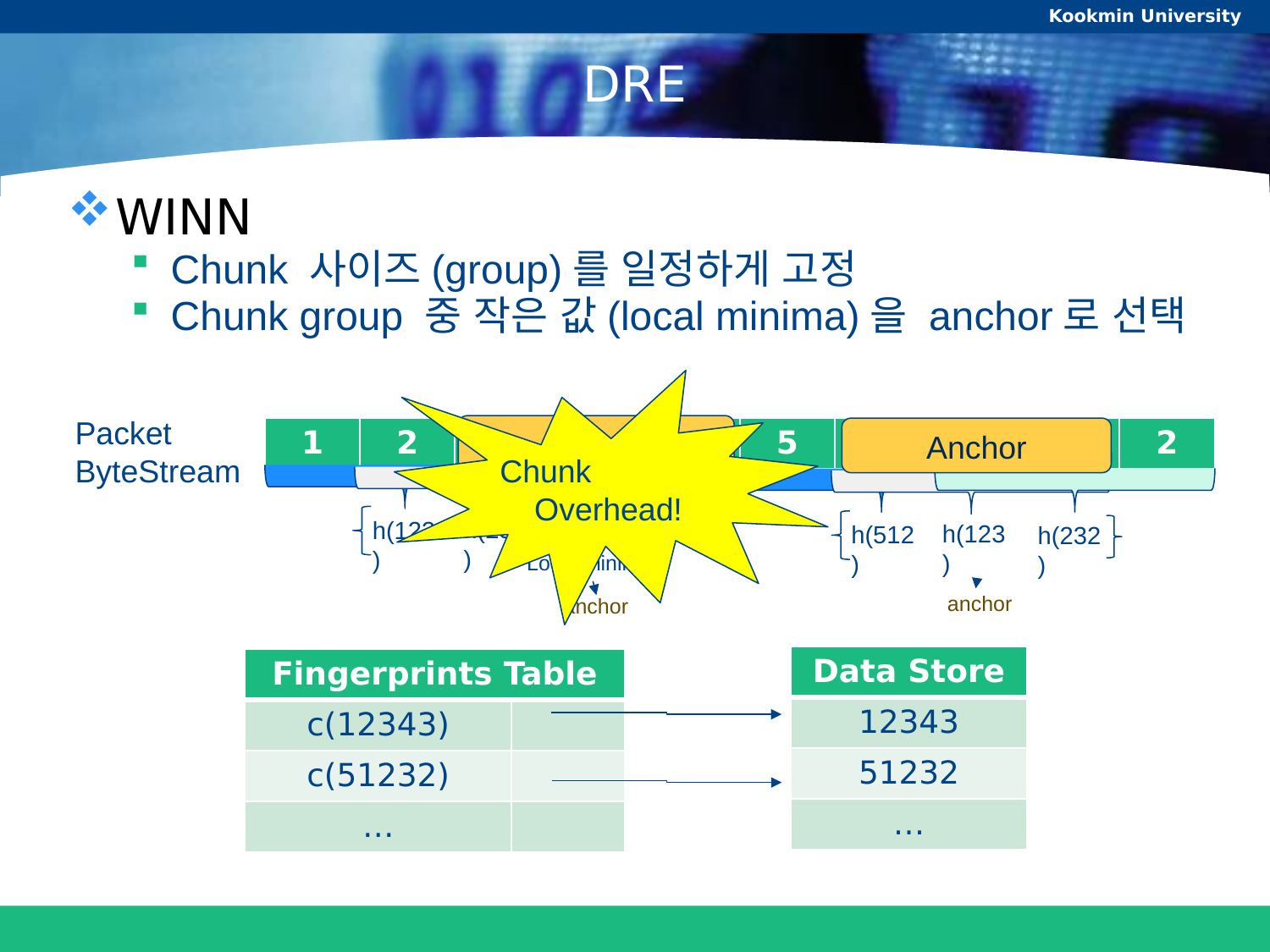

Kookmin University
# DRE
WINN
Chunk 사이즈(group)를 일정하게 고정
Chunk group 중 작은 값(local minima)을 anchor로 선택

Chunk
Overhead!
Packet
ByteStream
Anchor
Anchor
| 1 | 2 | 3 | 4 | 3 | 5 | 1 | 2 | 3 | 2 |
| --- | --- | --- | --- | --- | --- | --- | --- | --- | --- |

h(234)
h(123)
h(343)

h(123)
h(512)
h(232)

Local minima
anchor
anchor
| Data Store |
| --- |
| 12343 |
| 51232 |
| … |
| Fingerprints Table |  |
| --- | --- |
| c(12343) |  |
| c(51232) |  |
| … |  |